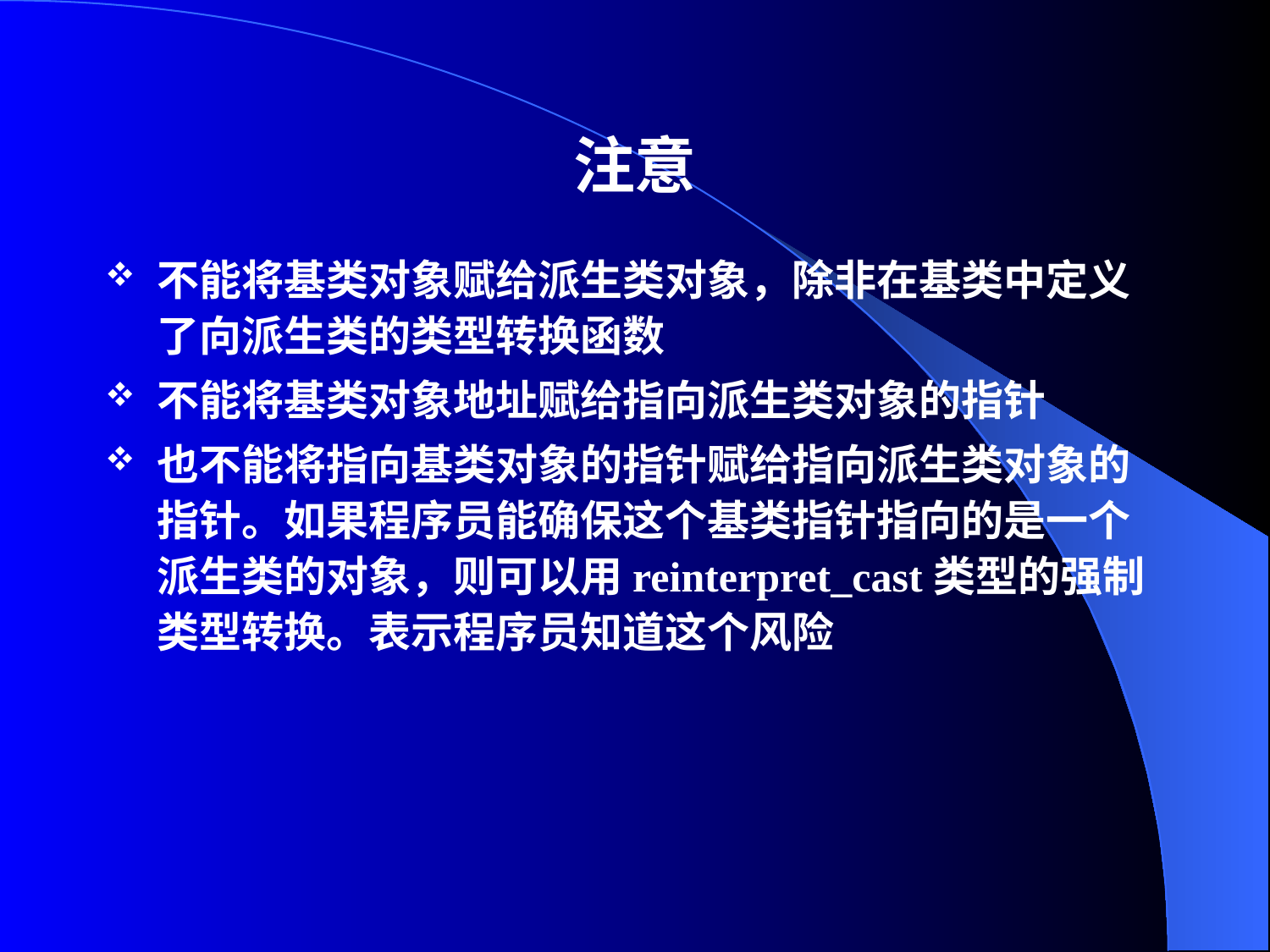

# 注意
不能将基类对象赋给派生类对象，除非在基类中定义了向派生类的类型转换函数
不能将基类对象地址赋给指向派生类对象的指针
也不能将指向基类对象的指针赋给指向派生类对象的指针。如果程序员能确保这个基类指针指向的是一个派生类的对象，则可以用reinterpret_cast类型的强制类型转换。表示程序员知道这个风险